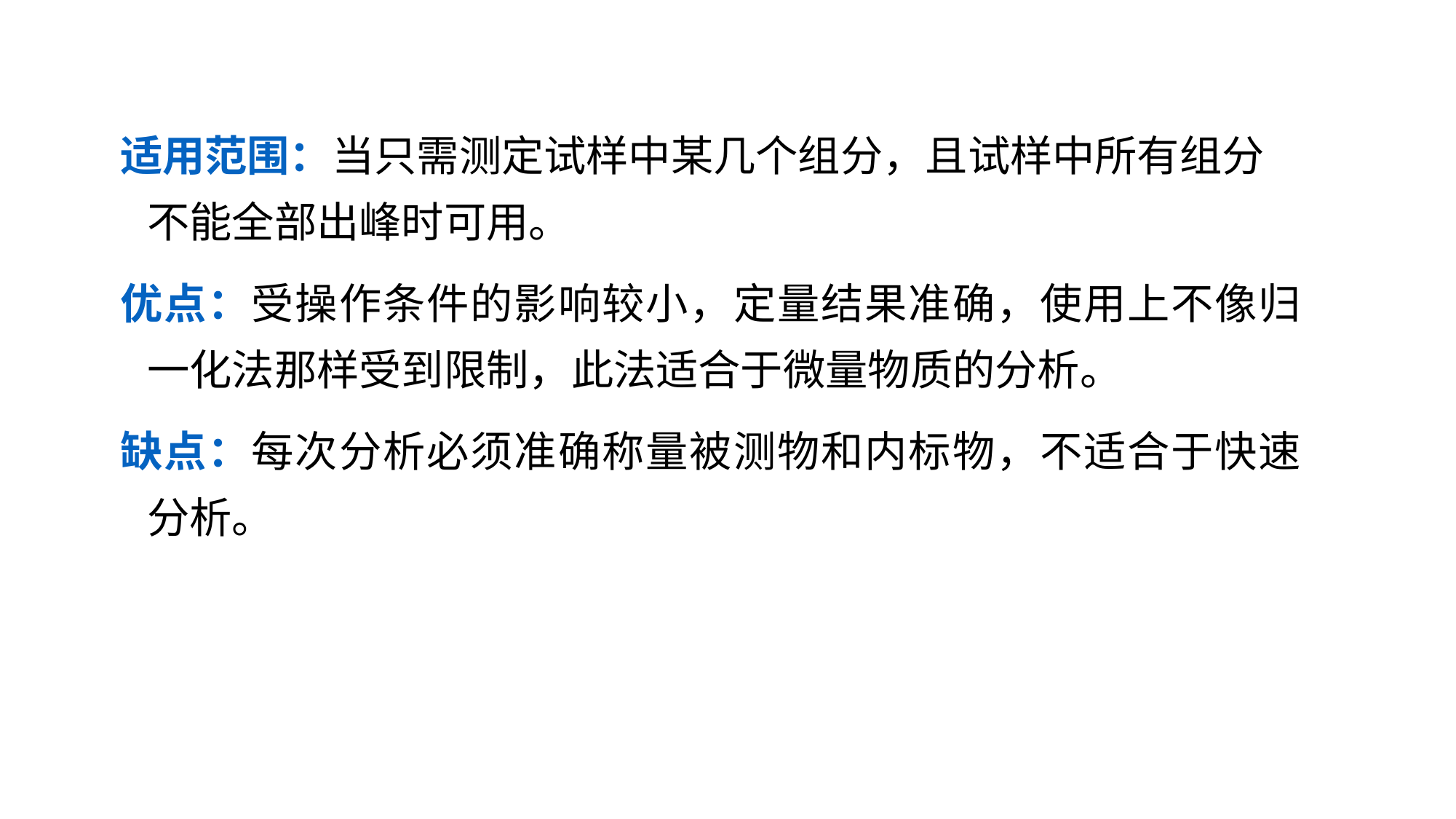

适用范围：当只需测定试样中某几个组分，且试样中所有组分不能全部出峰时可用。
优点：受操作条件的影响较小，定量结果准确，使用上不像归一化法那样受到限制，此法适合于微量物质的分析。
缺点：每次分析必须准确称量被测物和内标物，不适合于快速分析。